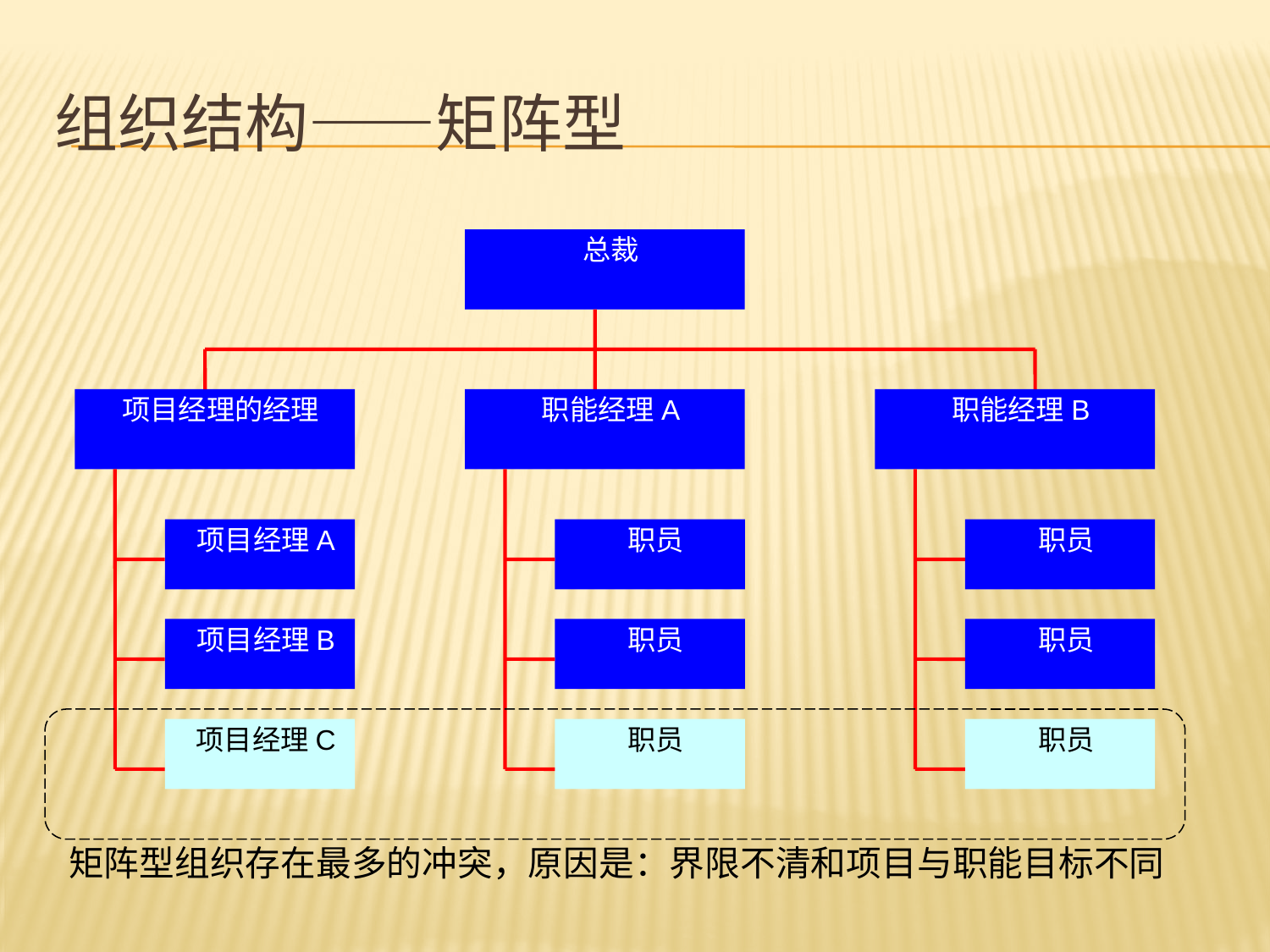

# 组织结构——矩阵型
总裁

项目经理的经理
职能经理A
职能经理B

项目经理A
职员
职员

项目经理B
职员
职员

项目经理C
职员
职员

矩阵型组织存在最多的冲突，原因是：界限不清和项目与职能目标不同